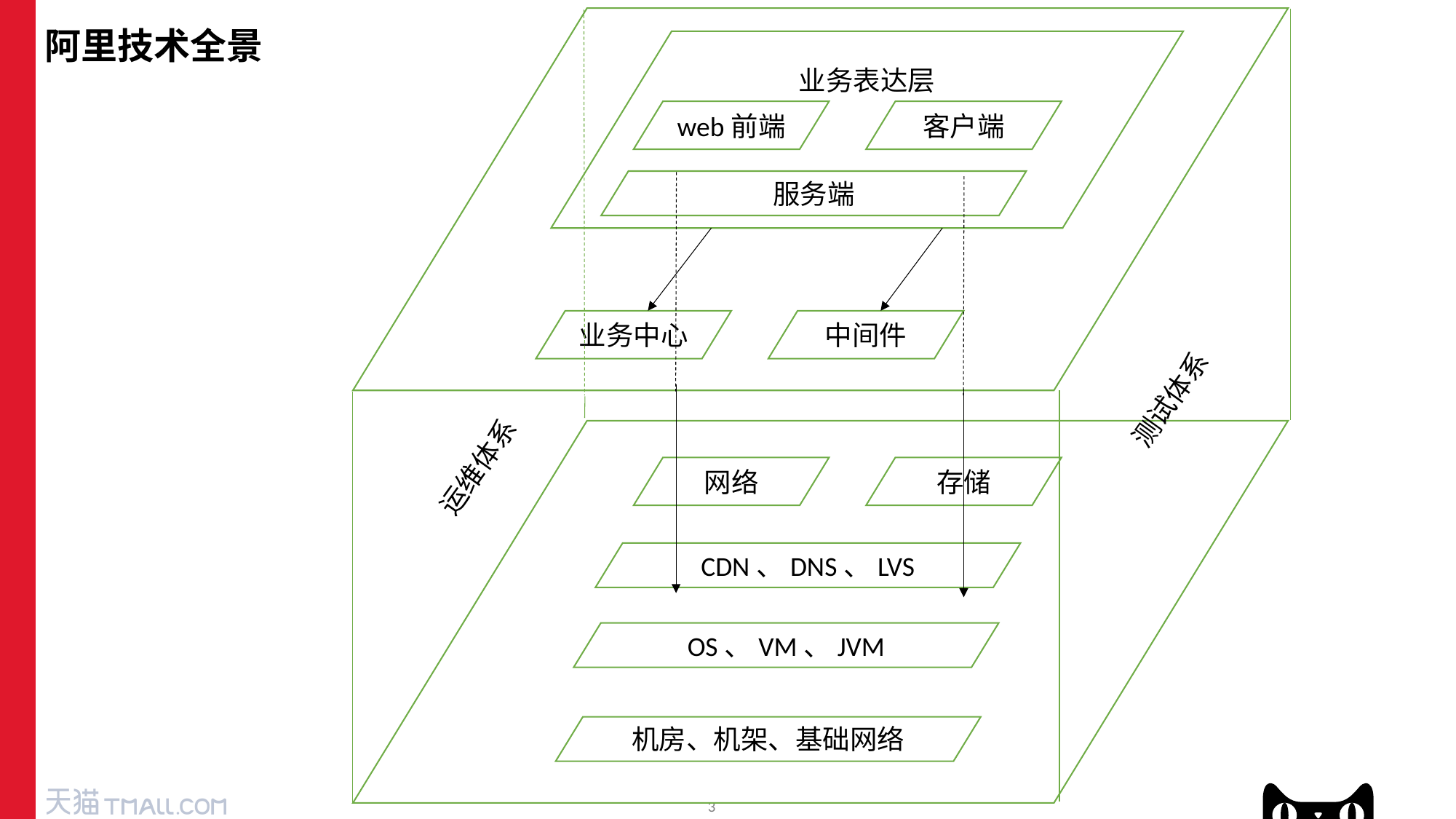

业务表达层
web前端
客户端
服务端
业务中心
中间件
测试体系

运维体系
网络
存储
CDN、DNS、LVS
OS、VM、JVM
机房、机架、基础网络
阿里技术全景